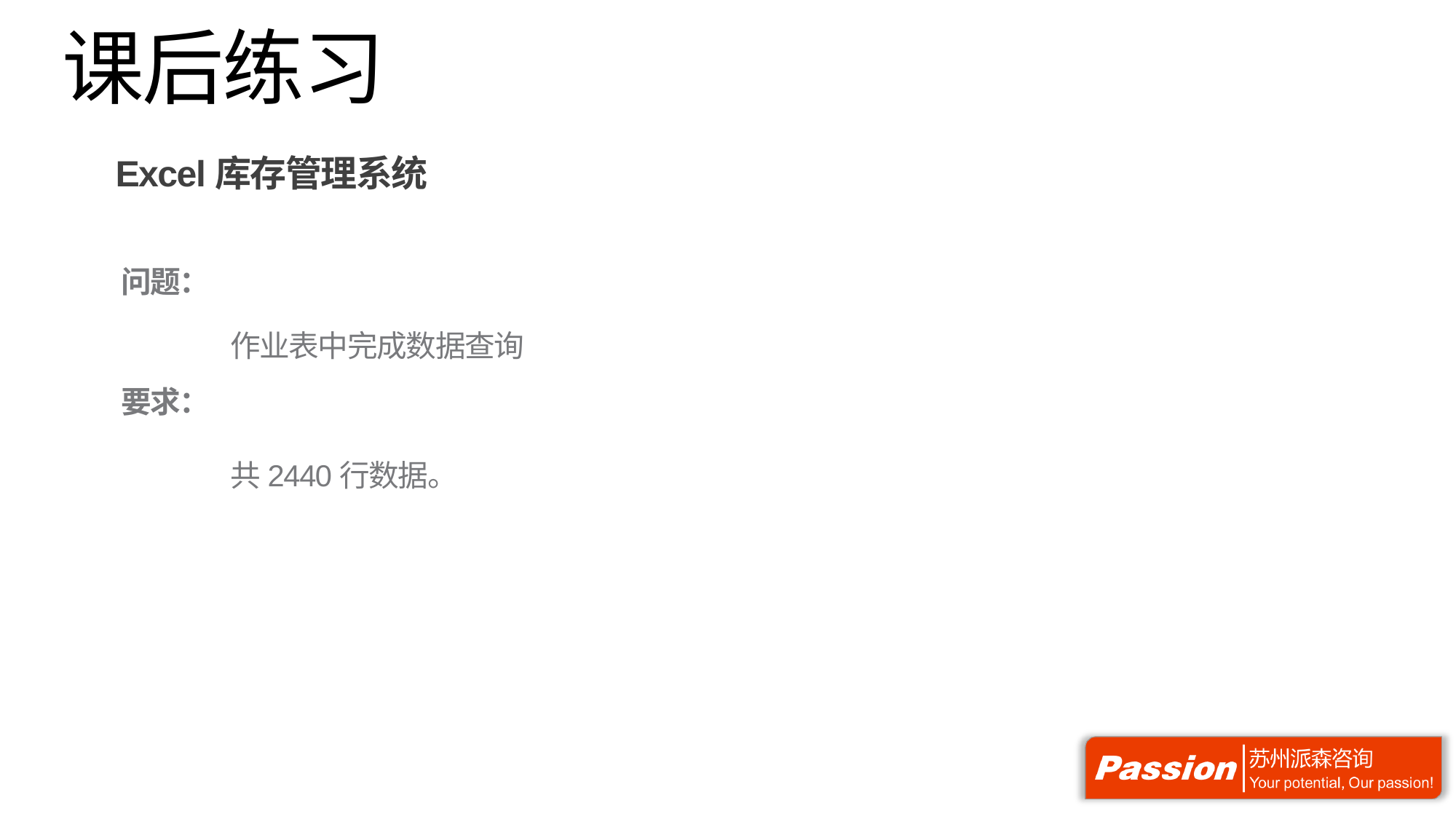

# 课后练习
Excel库存管理系统
问题：
	作业表中完成数据查询
要求：
	共2440行数据。